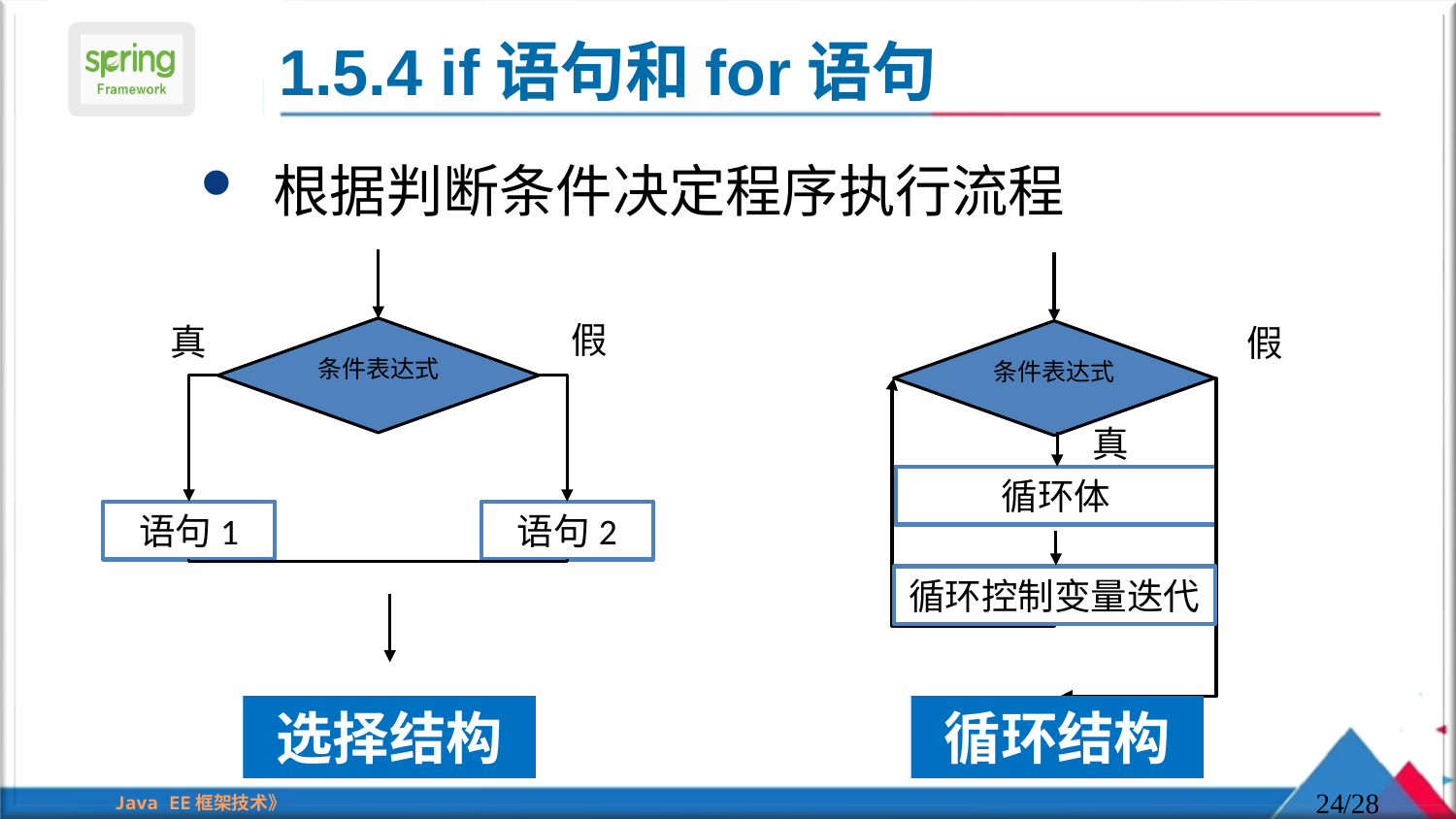

# 1.5.4 if语句和for语句
根据判断条件决定程序执行流程
假
真
假
条件表达式
条件表达式
真
循环体
语句1
语句2
循环控制变量迭代
选择结构
循环结构
24
/28